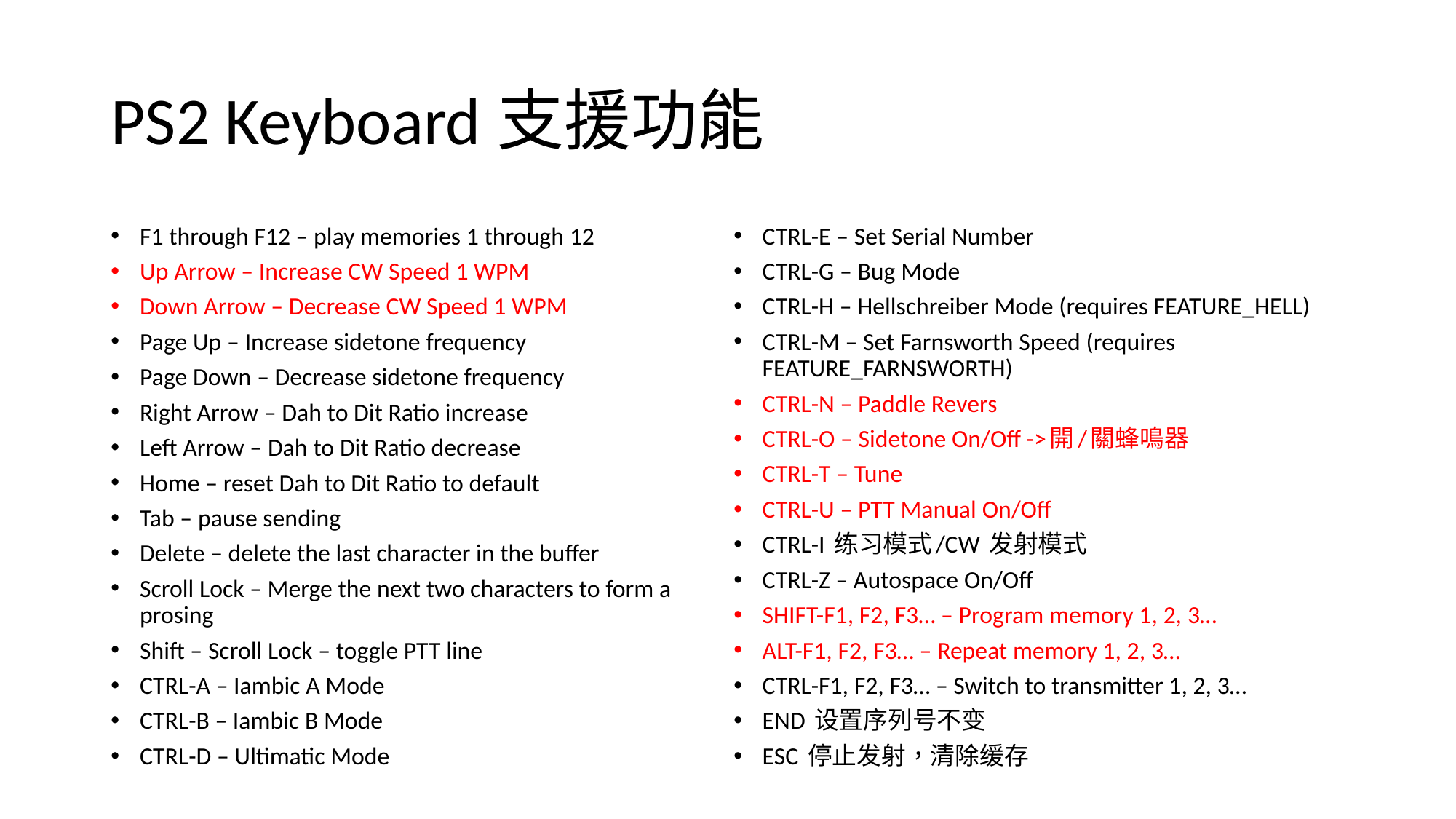

# PS2 Keyboard支援功能
F1 through F12 – play memories 1 through 12
Up Arrow – Increase CW Speed 1 WPM
Down Arrow – Decrease CW Speed 1 WPM
Page Up – Increase sidetone frequency
Page Down – Decrease sidetone frequency
Right Arrow – Dah to Dit Ratio increase
Left Arrow – Dah to Dit Ratio decrease
Home – reset Dah to Dit Ratio to default
Tab – pause sending
Delete – delete the last character in the buffer
Scroll Lock – Merge the next two characters to form a prosing
Shift – Scroll Lock – toggle PTT line
CTRL-A – Iambic A Mode
CTRL-B – Iambic B Mode
CTRL-D – Ultimatic Mode
CTRL-E – Set Serial Number
CTRL-G – Bug Mode
CTRL-H – Hellschreiber Mode (requires FEATURE_HELL)
CTRL-M – Set Farnsworth Speed (requires FEATURE_FARNSWORTH)
CTRL-N – Paddle Revers
CTRL-O – Sidetone On/Off ->開/關蜂鳴器
CTRL-T – Tune
CTRL-U – PTT Manual On/Off
CTRL-I 练习模式/CW 发射模式
CTRL-Z – Autospace On/Off
SHIFT-F1, F2, F3… – Program memory 1, 2, 3…
ALT-F1, F2, F3… – Repeat memory 1, 2, 3…
CTRL-F1, F2, F3… – Switch to transmitter 1, 2, 3…
END 设置序列号不变
ESC 停止发射，清除缓存